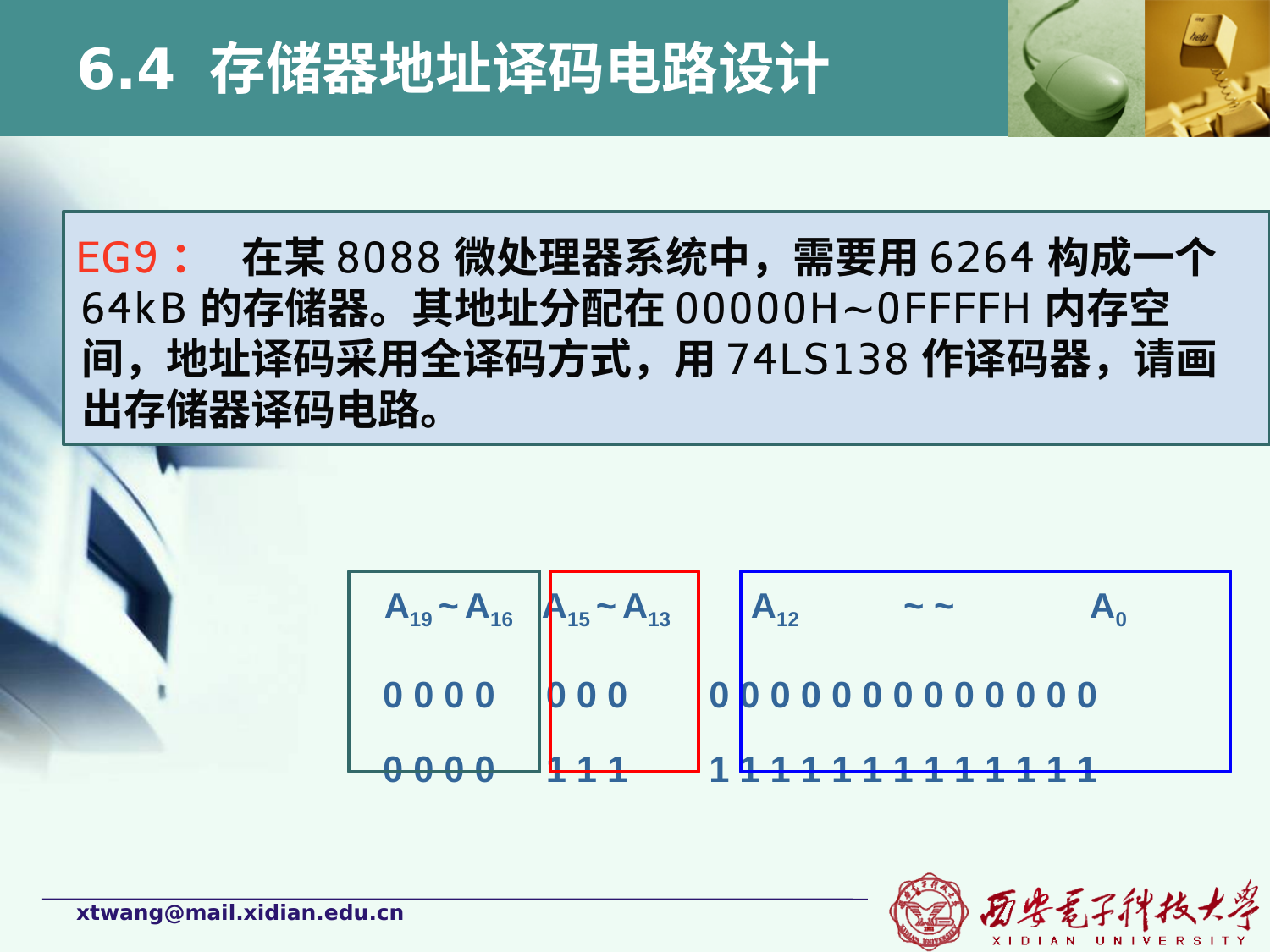

# 6.4 存储器地址译码电路设计

EG9：   在某8088微处理器系统中，需要用6264构成一个64kB的存储器。其地址分配在00000H~0FFFFH内存空间，地址译码采用全译码方式，用74LS138作译码器，请画出存储器译码电路。
 A19 ~ A16     A15 ~ A13              A12              ~ ~              A0

0 0 0 0     0 0 0        0 0 0 0 0 0 0 0 0 0 0 0 0
0 0 0 0     1 1 1        1 1 1 1 1 1 1 1 1 1 1 1 1
xtwang@mail.xidian.edu.cn